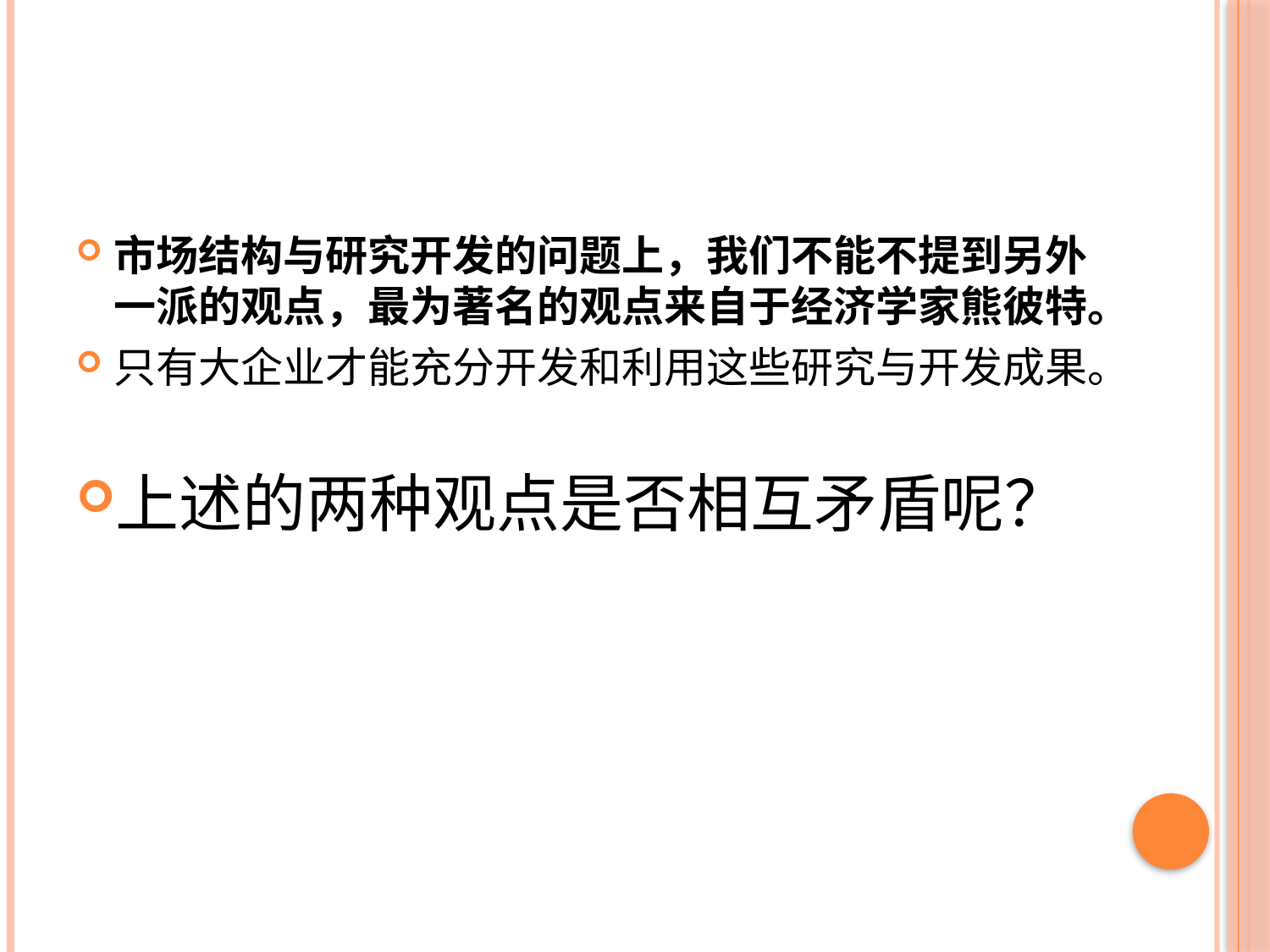

#
市场结构与研究开发的问题上，我们不能不提到另外一派的观点，最为著名的观点来自于经济学家熊彼特。
只有大企业才能充分开发和利用这些研究与开发成果。

上述的两种观点是否相互矛盾呢？